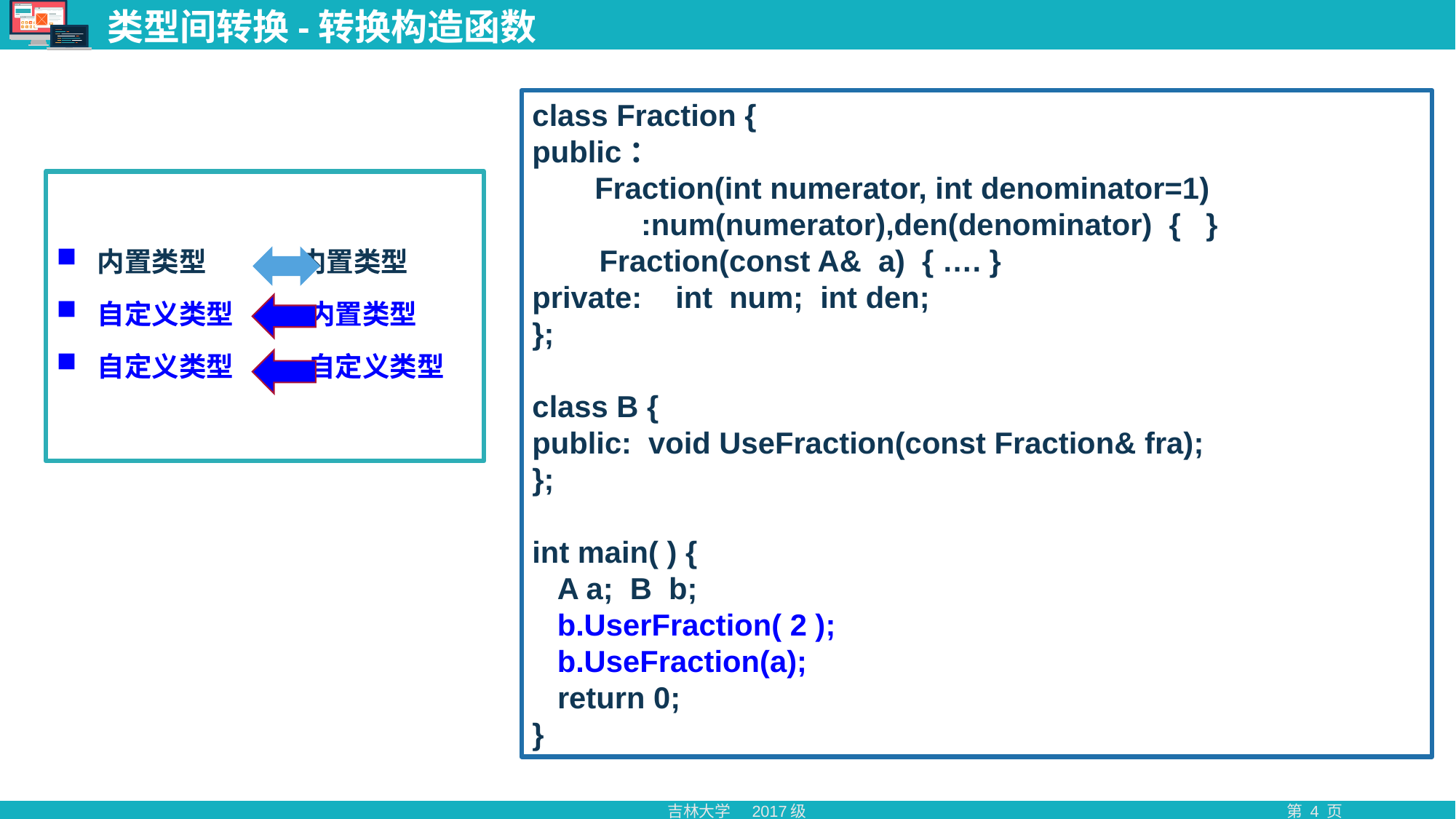

# 类型间转换-转换构造函数
class Fraction {
public：
        Fraction(int numerator, int denominator=1)
             :num(numerator),den(denominator)  {   }
        Fraction(const A&  a)  { …. }
private:    int  num;  int den;
};
class B {
public:  void UseFraction(const Fraction& fra);
};

int main( ) {
   A a;  B  b;
   b.UserFraction( 2 );
   b.UseFraction(a);
   return 0;
}
内置类型               内置类型

自定义类型            内置类型
自定义类型            自定义类型